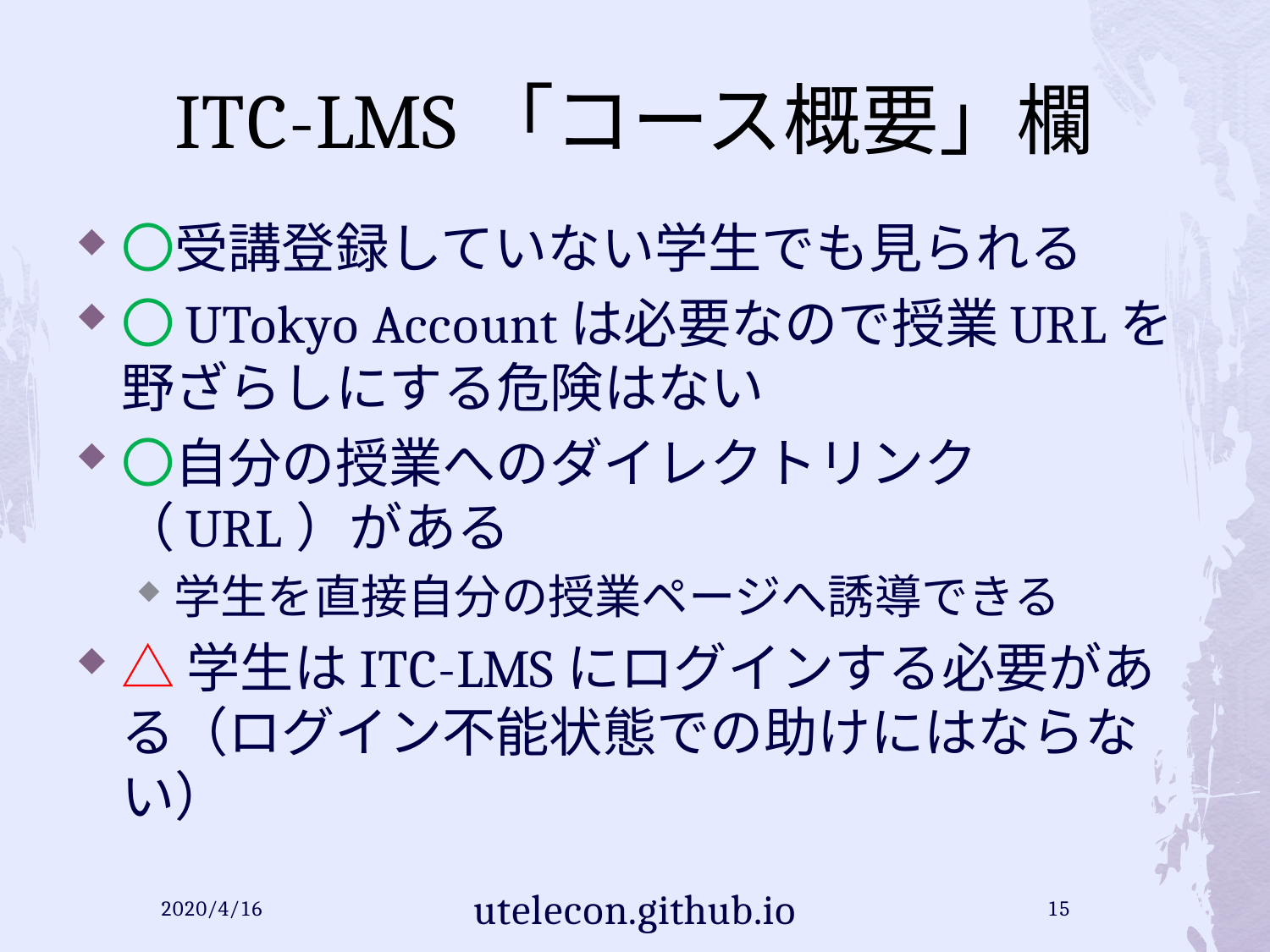

# ITC-LMS「コース概要」欄
〇受講登録していない学生でも見られる
〇UTokyo Accountは必要なので授業URLを野ざらしにする危険はない
〇自分の授業へのダイレクトリンク（URL）がある
学生を直接自分の授業ページへ誘導できる
△学生はITC-LMSにログインする必要がある（ログイン不能状態での助けにはならない）

2020/4/16
utelecon.github.io
15